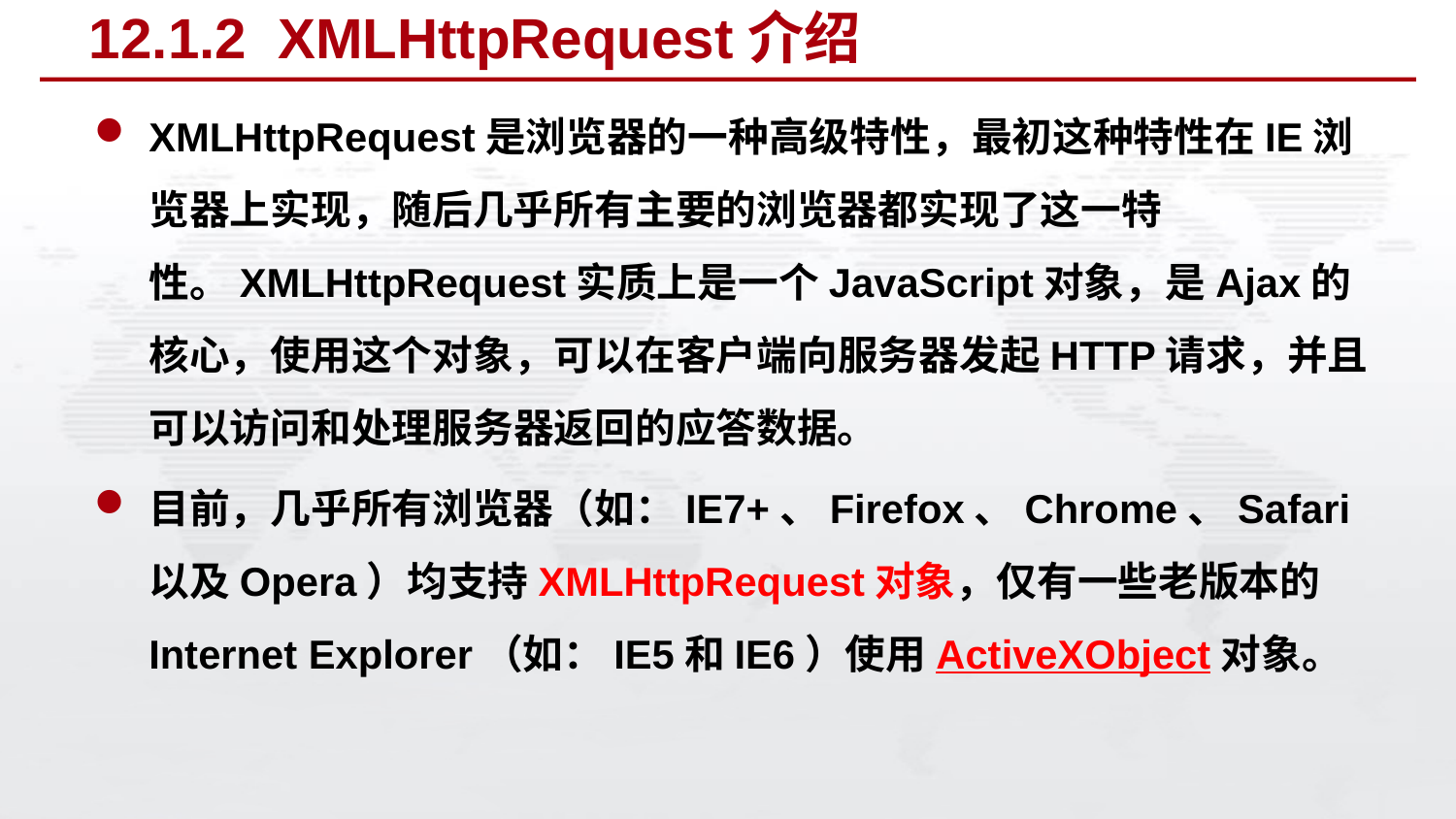

# 12.1.2  XMLHttpRequest介绍
XMLHttpRequest是浏览器的一种高级特性，最初这种特性在IE浏览器上实现，随后几乎所有主要的浏览器都实现了这一特性。XMLHttpRequest实质上是一个JavaScript对象，是Ajax的核心，使用这个对象，可以在客户端向服务器发起HTTP请求，并且可以访问和处理服务器返回的应答数据。
目前，几乎所有浏览器（如：IE7+、Firefox、Chrome、Safari以及Opera）均支持XMLHttpRequest对象，仅有一些老版本的Internet Explorer（如：IE5和IE6）使用ActiveXObject对象。